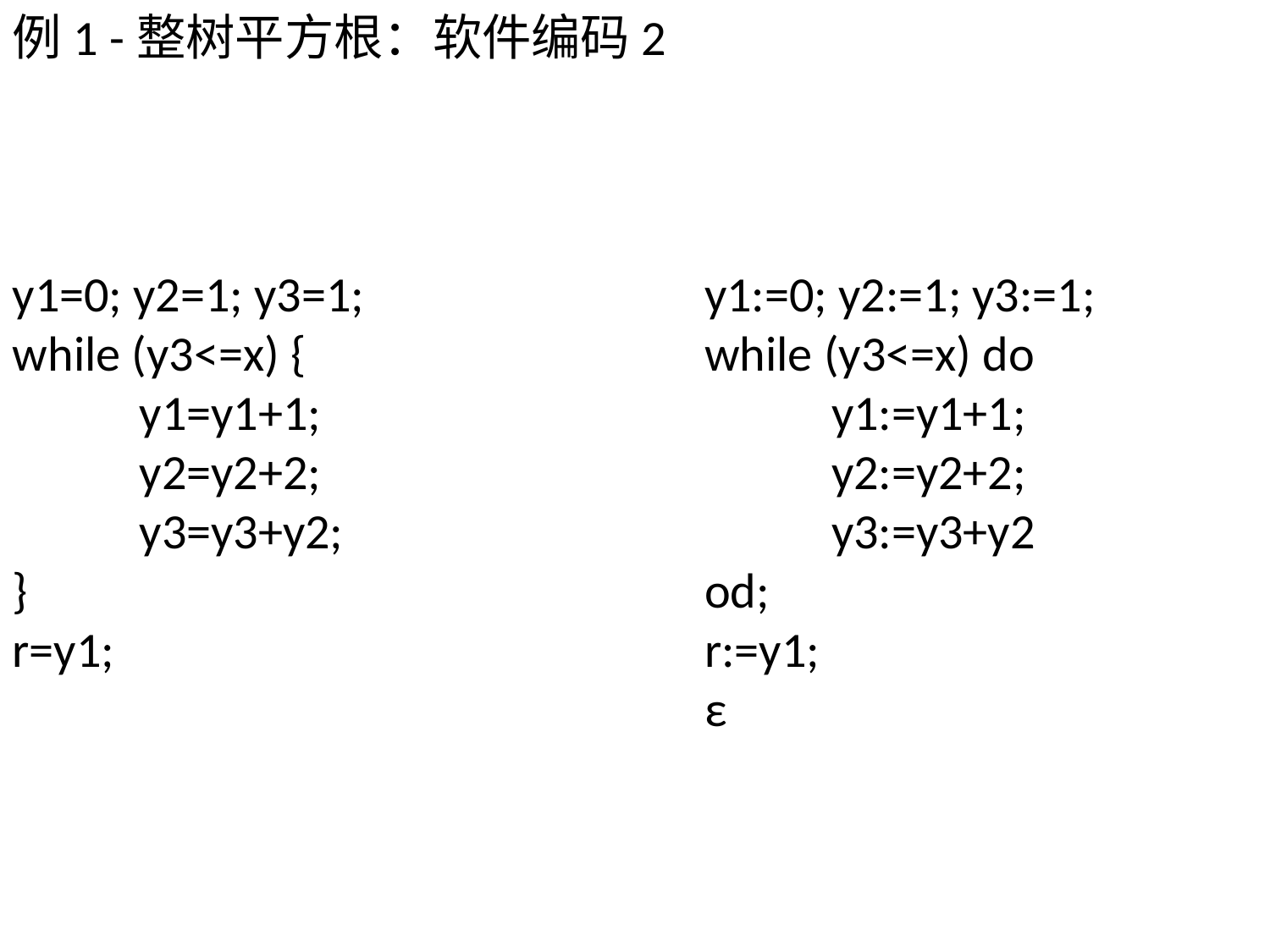

例1 -整树平方根：软件编码2

y1=0; y2=1; y3=1;
while (y3<=x) {
	y1=y1+1;
	y2=y2+2;
 	y3=y3+y2;
}
r=y1;
 	y1:=0; y2:=1; y3:=1;
	while (y3<=x) do
		y1:=y1+1;
		y2:=y2+2;
 		y3:=y3+y2
	od;
	r:=y1;
	ε